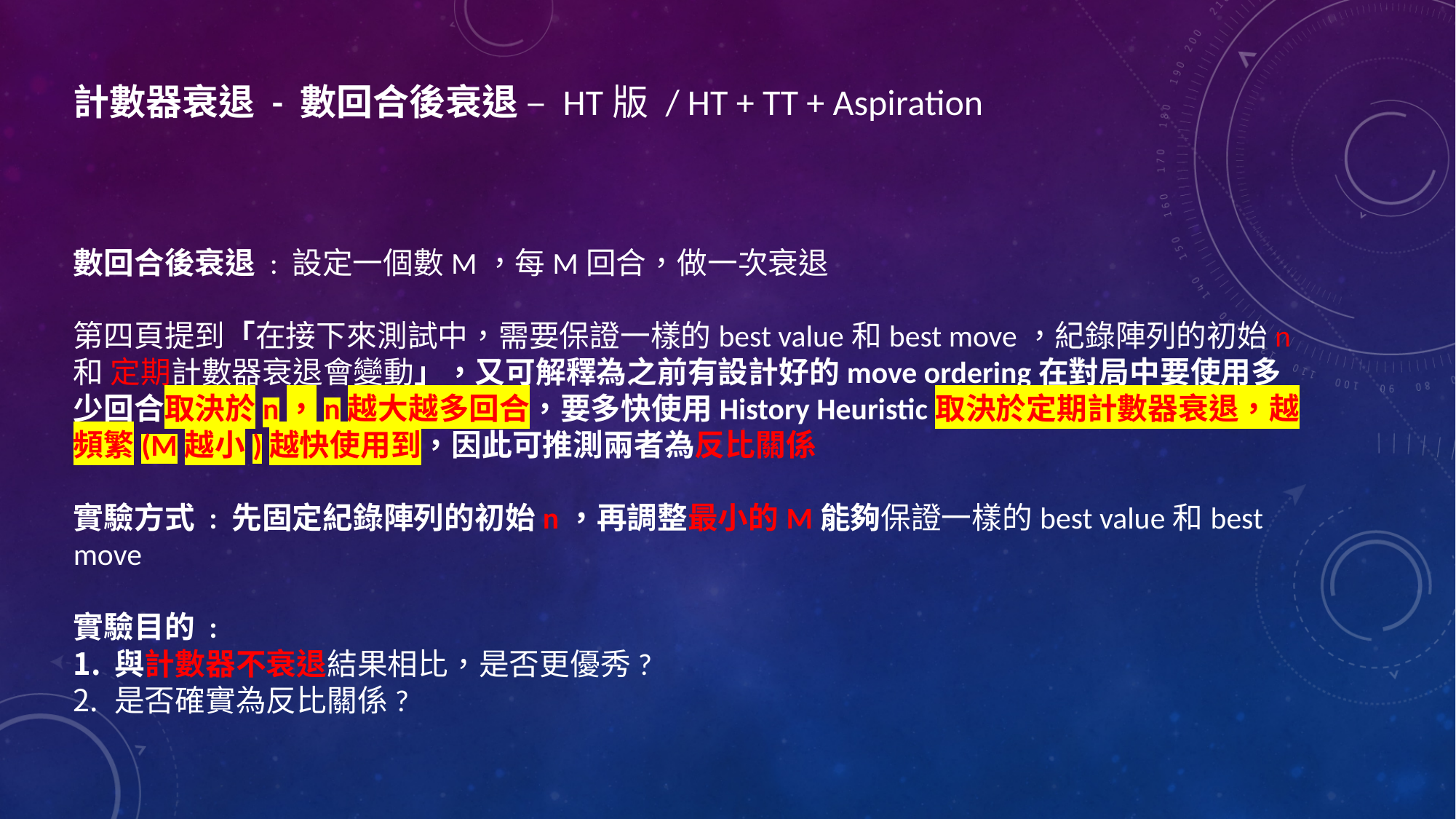

計數器衰退 - 數回合後衰退 – HT版 / HT + TT + Aspiration

數回合後衰退 : 設定一個數M，每M回合，做一次衰退

第四頁提到「在接下來測試中，需要保證一樣的best value和best move，紀錄陣列的初始n 和 定期計數器衰退會變動」，又可解釋為之前有設計好的move ordering在對局中要使用多少回合取決於n，n越大越多回合，要多快使用History Heuristic取決於定期計數器衰退，越頻繁(M越小)越快使用到，因此可推測兩者為反比關係

實驗方式 : 先固定紀錄陣列的初始n，再調整最小的M能夠保證一樣的best value和best move

實驗目的 :
與計數器不衰退結果相比，是否更優秀?
是否確實為反比關係?